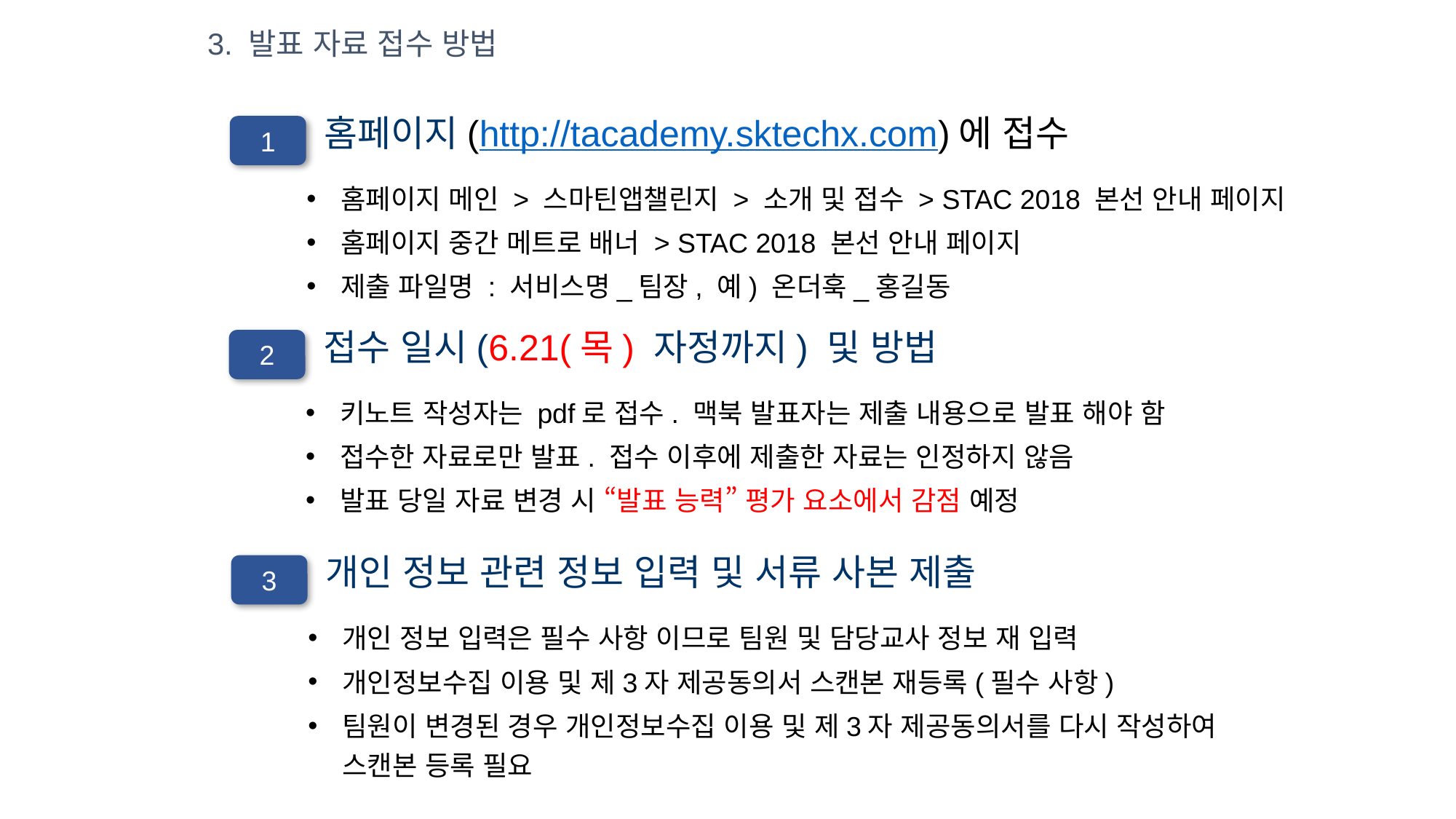

3. 발표 자료 접수 방법
홈페이지(http://tacademy.sktechx.com)에 접수
1
홈페이지 메인 > 스마틴앱챌린지 > 소개 및 접수 > STAC 2018 본선 안내 페이지
홈페이지 중간 메트로 배너 > STAC 2018 본선 안내 페이지
제출 파일명 : 서비스명_팀장, 예) 온더훅_홍길동
접수 일시(6.21(목) 자정까지) 및 방법
2
키노트 작성자는 pdf로 접수. 맥북 발표자는 제출 내용으로 발표 해야 함
접수한 자료로만 발표. 접수 이후에 제출한 자료는 인정하지 않음
발표 당일 자료 변경 시 “발표 능력” 평가 요소에서 감점 예정
개인 정보 관련 정보 입력 및 서류 사본 제출
3
개인 정보 입력은 필수 사항 이므로 팀원 및 담당교사 정보 재 입력
개인정보수집 이용 및 제3자 제공동의서 스캔본 재등록(필수 사항)
팀원이 변경된 경우 개인정보수집 이용 및 제3자 제공동의서를 다시 작성하여 스캔본 등록 필요